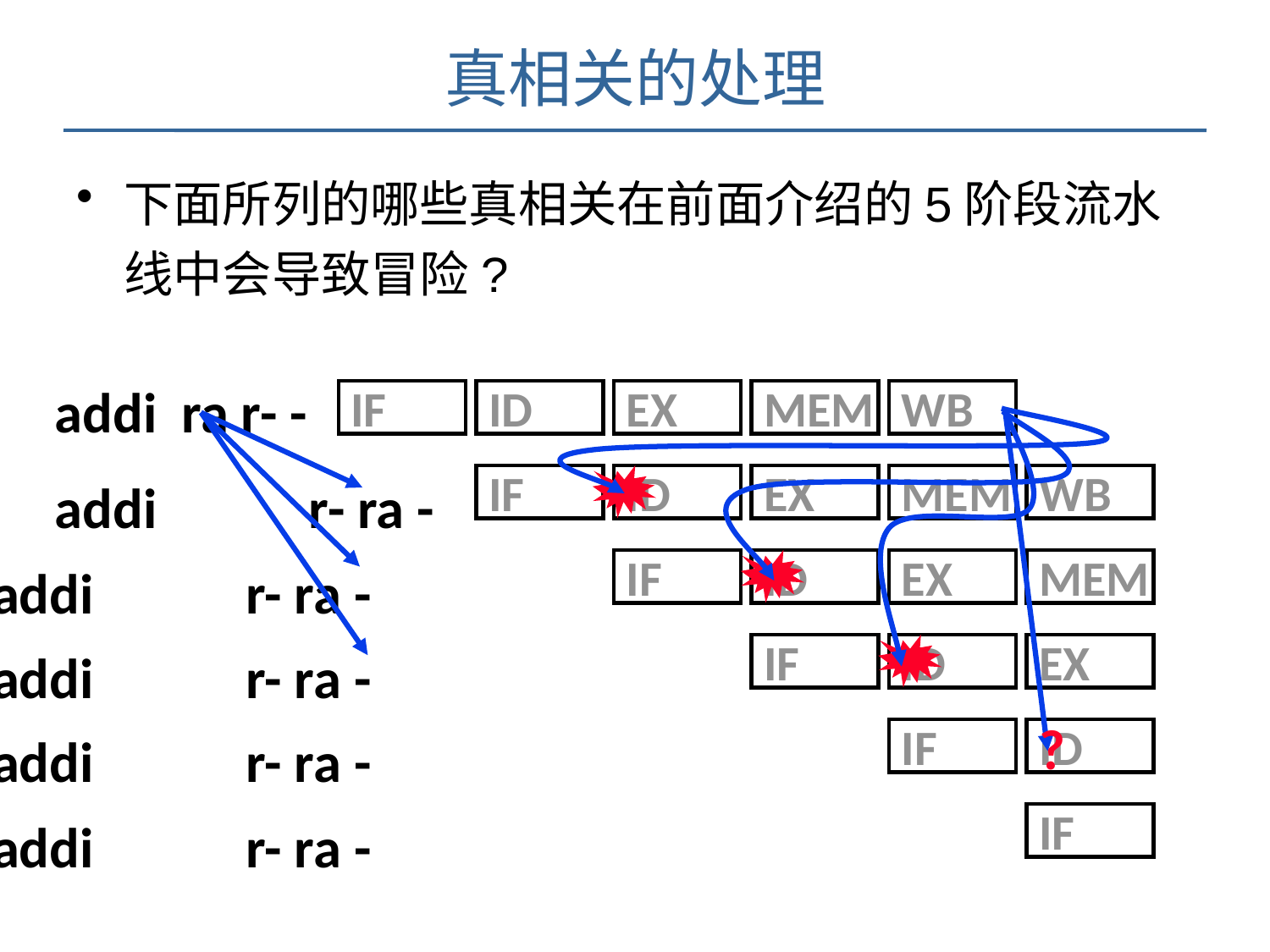

# 真相关的处理
下面所列的哪些真相关在前面介绍的5阶段流水线中会导致冒险?
addi	ra r- -
IF
ID
EX
MEM
WB

?
IF

ID
EX
MEM
WB
addi  	r- ra -
IF
ID
EX
MEM
addi  	r- ra -
IF
ID
EX
addi  	r- ra -
IF
ID
addi  	r- ra -
IF
addi  	r- ra -